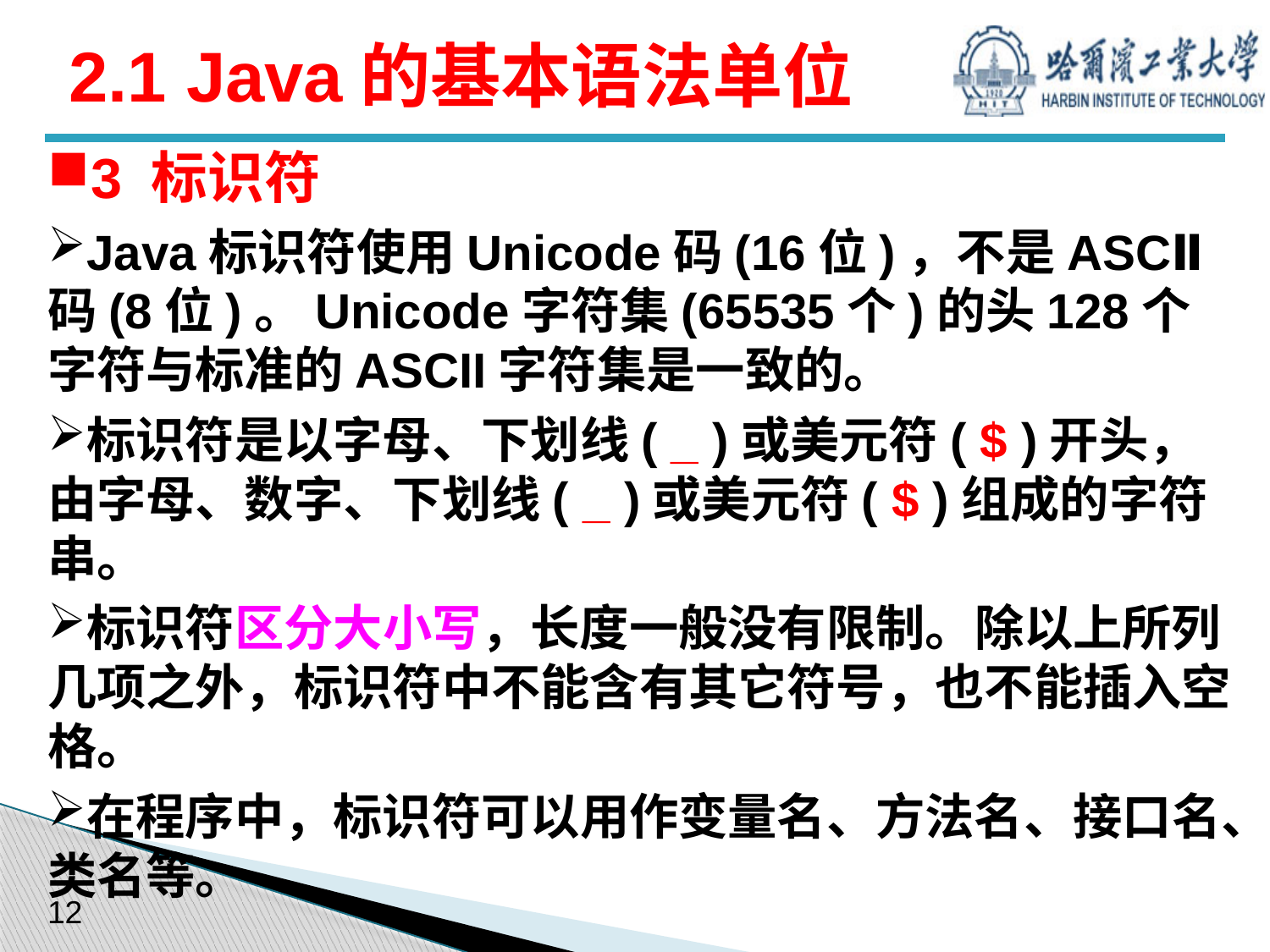

# 2.1 Java的基本语法单位
3 标识符
Java标识符使用Unicode码(16位)，不是ASCⅡ码(8位)。Unicode字符集(65535个)的头128个字符与标准的ASCII字符集是一致的。
标识符是以字母、下划线( _ )或美元符( $ )开头，由字母、数字、下划线( _ )或美元符( $ )组成的字符串。
标识符区分大小写，长度一般没有限制。除以上所列几项之外，标识符中不能含有其它符号，也不能插入空格。
在程序中，标识符可以用作变量名、方法名、接口名、类名等。